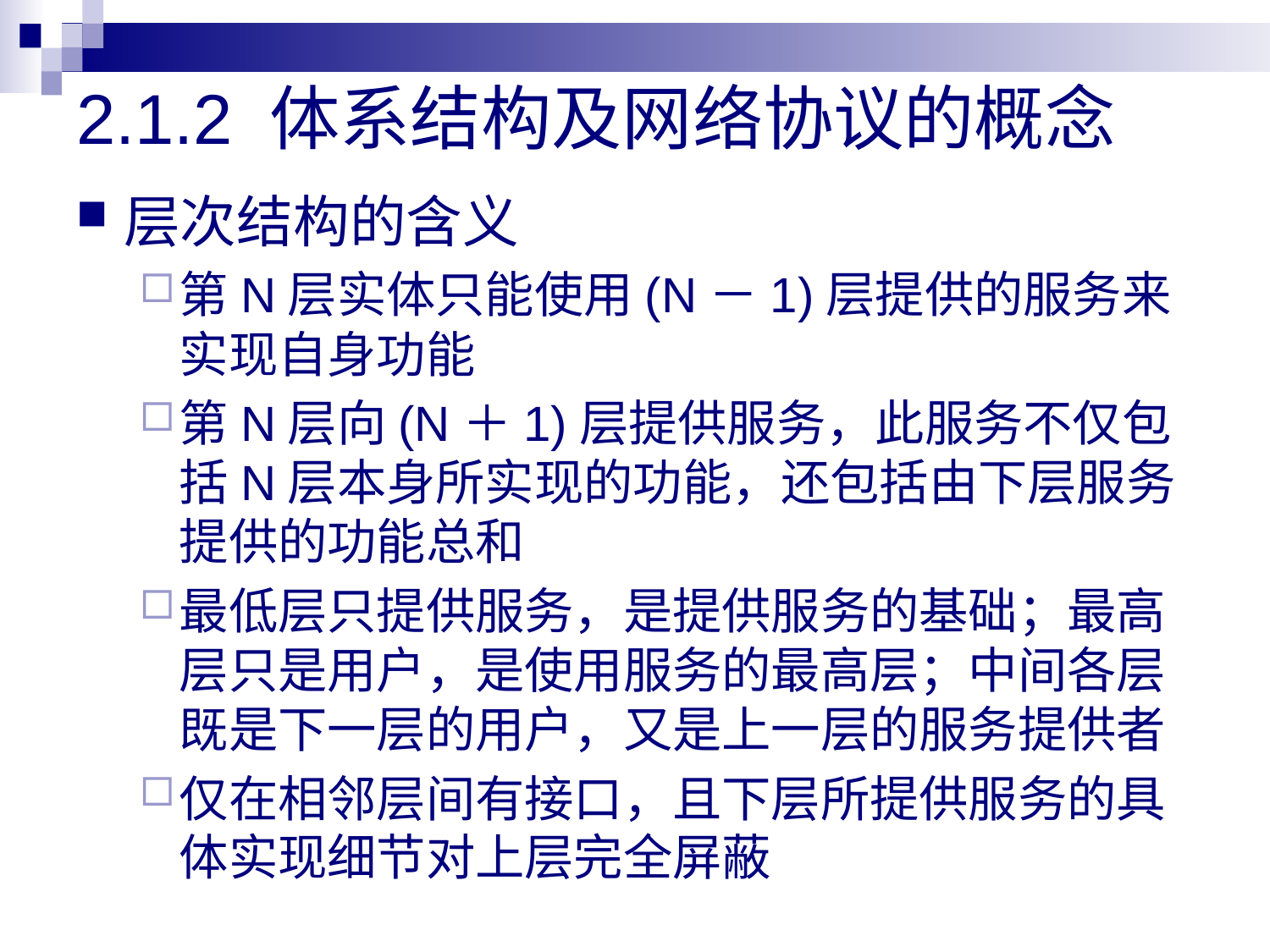

# 2.1.2 体系结构及网络协议的概念
层次结构的含义
第N层实体只能使用(N－1)层提供的服务来实现自身功能
第N层向(N＋1)层提供服务，此服务不仅包括N层本身所实现的功能，还包括由下层服务提供的功能总和
最低层只提供服务，是提供服务的基础；最高层只是用户，是使用服务的最高层；中间各层既是下一层的用户，又是上一层的服务提供者
仅在相邻层间有接口，且下层所提供服务的具体实现细节对上层完全屏蔽